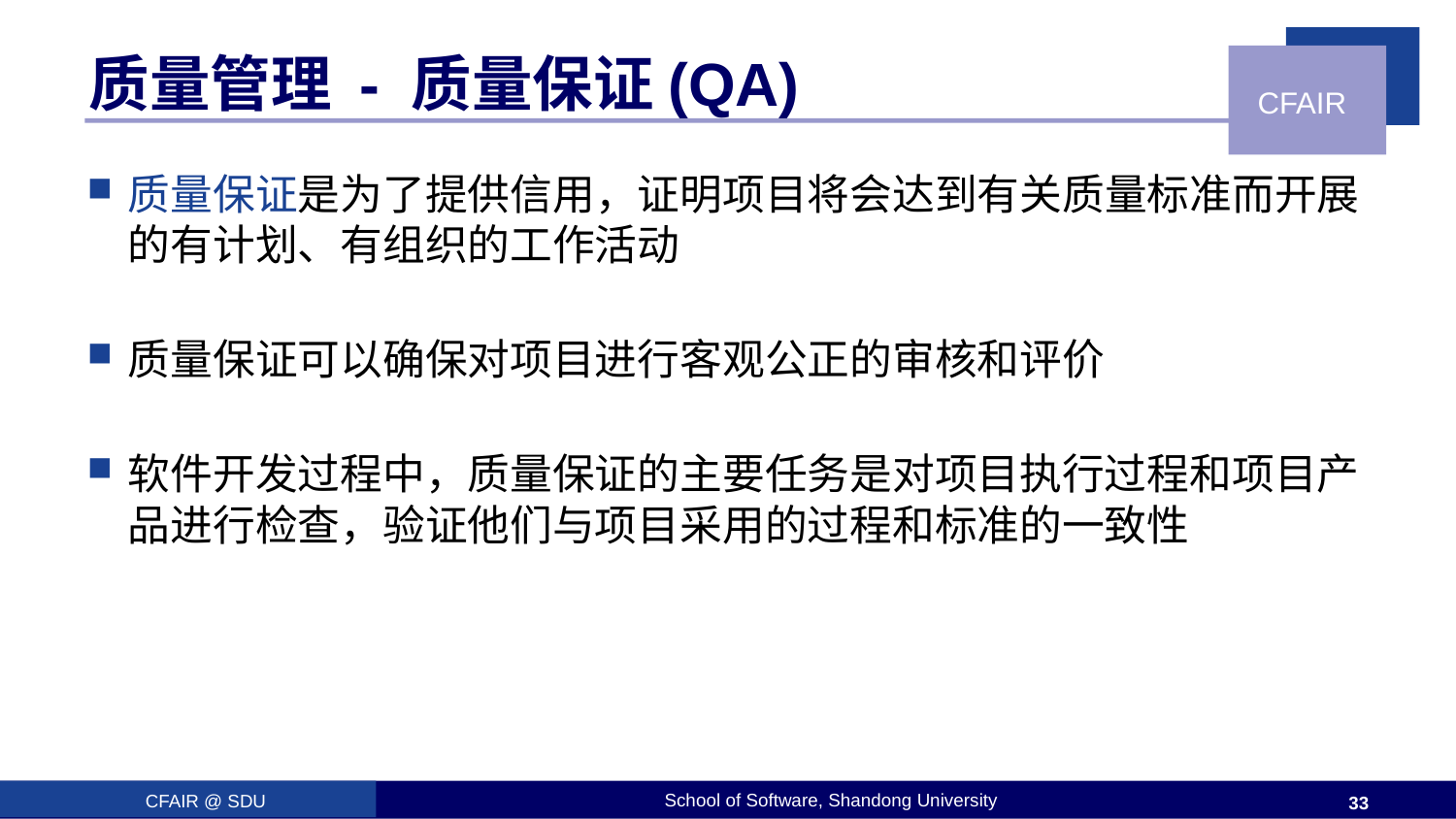

# 质量管理 - 质量保证(QA)
质量保证是为了提供信用，证明项目将会达到有关质量标准而开展的有计划、有组织的工作活动

质量保证可以确保对项目进行客观公正的审核和评价

软件开发过程中，质量保证的主要任务是对项目执行过程和项目产品进行检查，验证他们与项目采用的过程和标准的一致性